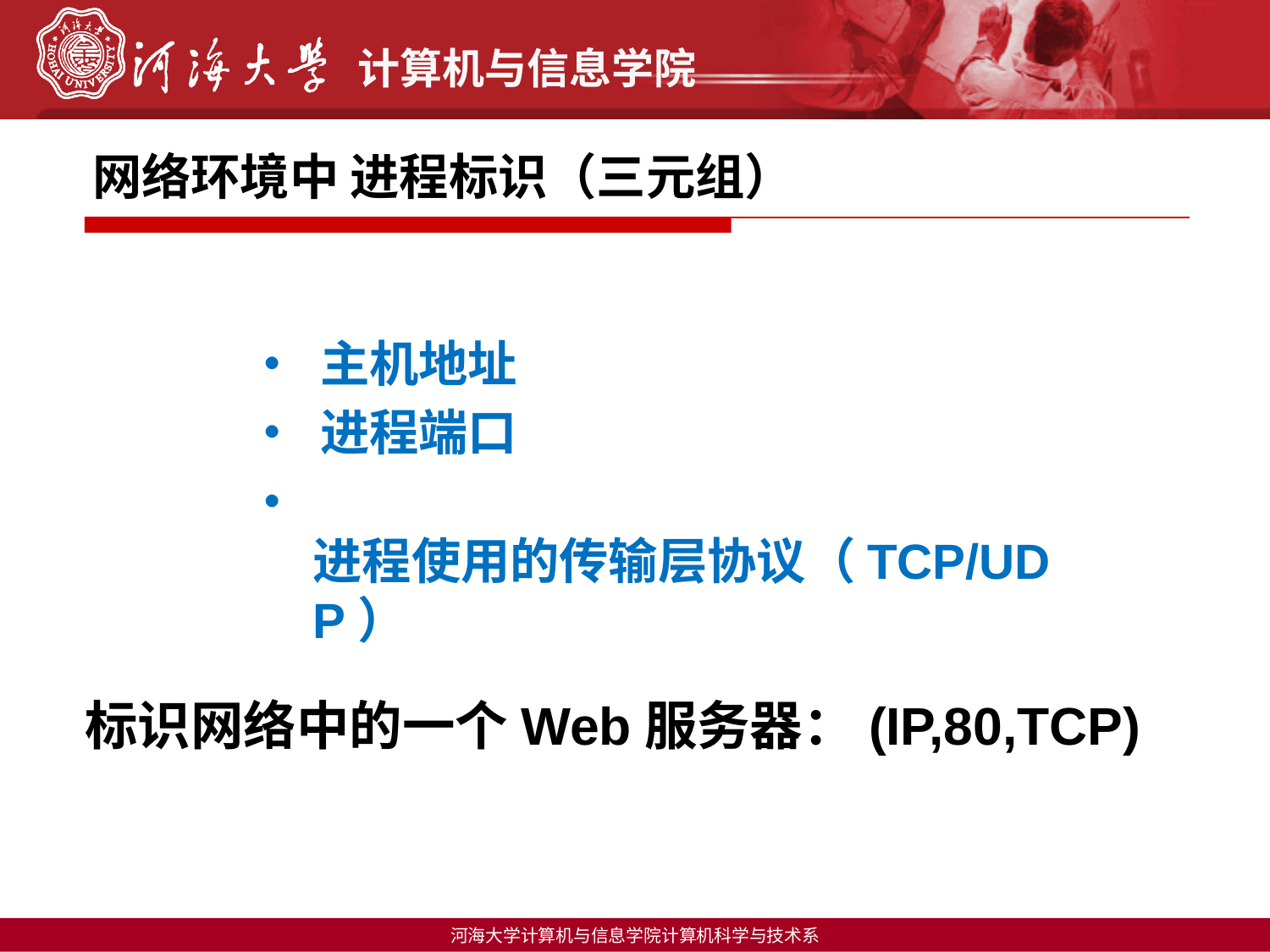

# 网络环境中 进程标识（三元组）
• 主机地址
• 进程端口
• 进程使用的传输层协议（TCP/UDP）
标识网络中的一个Web服务器：(IP,80,TCP)